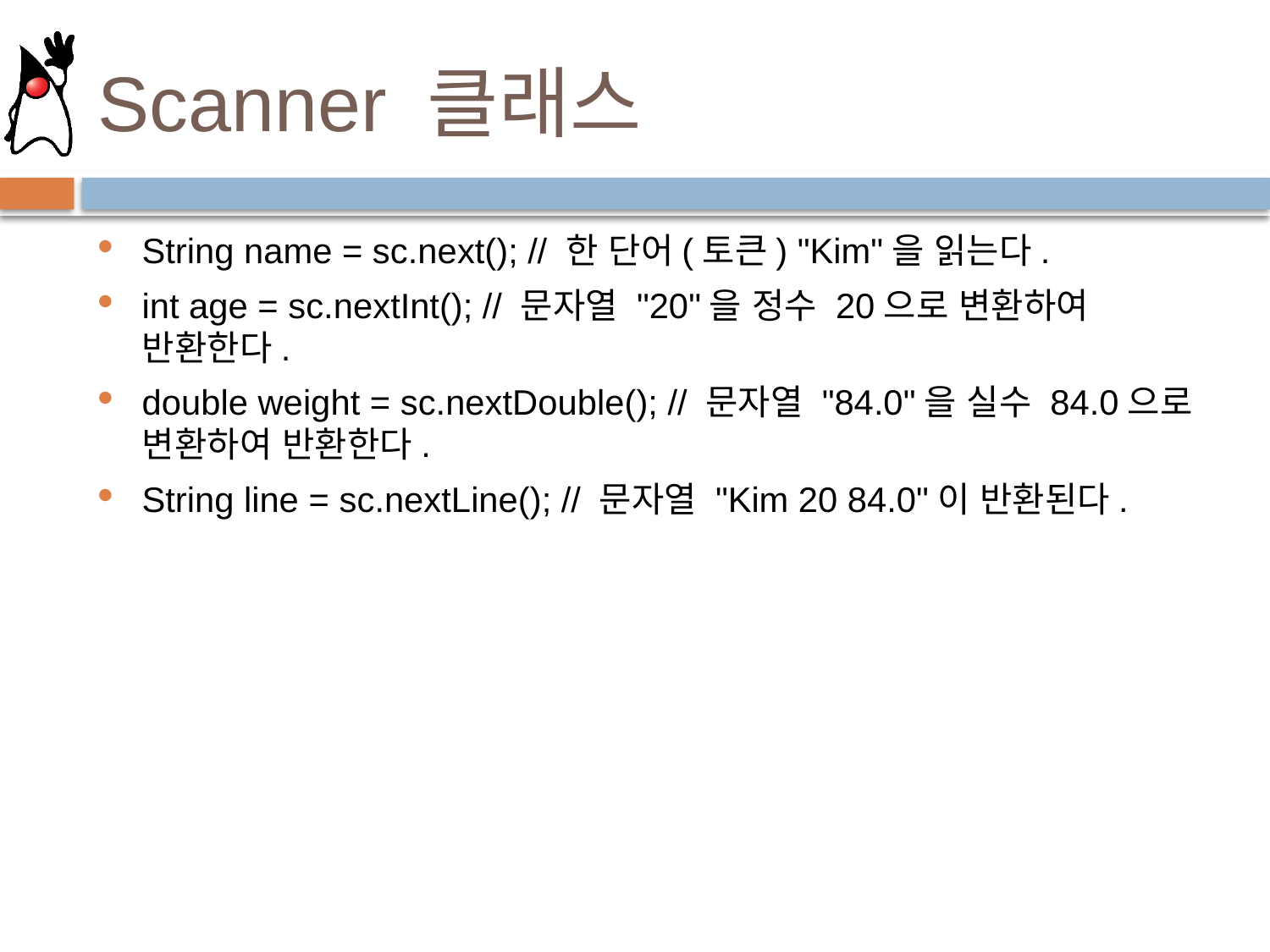

# Scanner 클래스
String name = sc.next(); // 한 단어(토큰) "Kim"을 읽는다.
int age = sc.nextInt(); // 문자열 "20"을 정수 20으로 변환하여 반환한다.
double weight = sc.nextDouble(); // 문자열 "84.0"을 실수 84.0으로 변환하여 반환한다.
String line = sc.nextLine(); // 문자열 "Kim 20 84.0"이 반환된다.